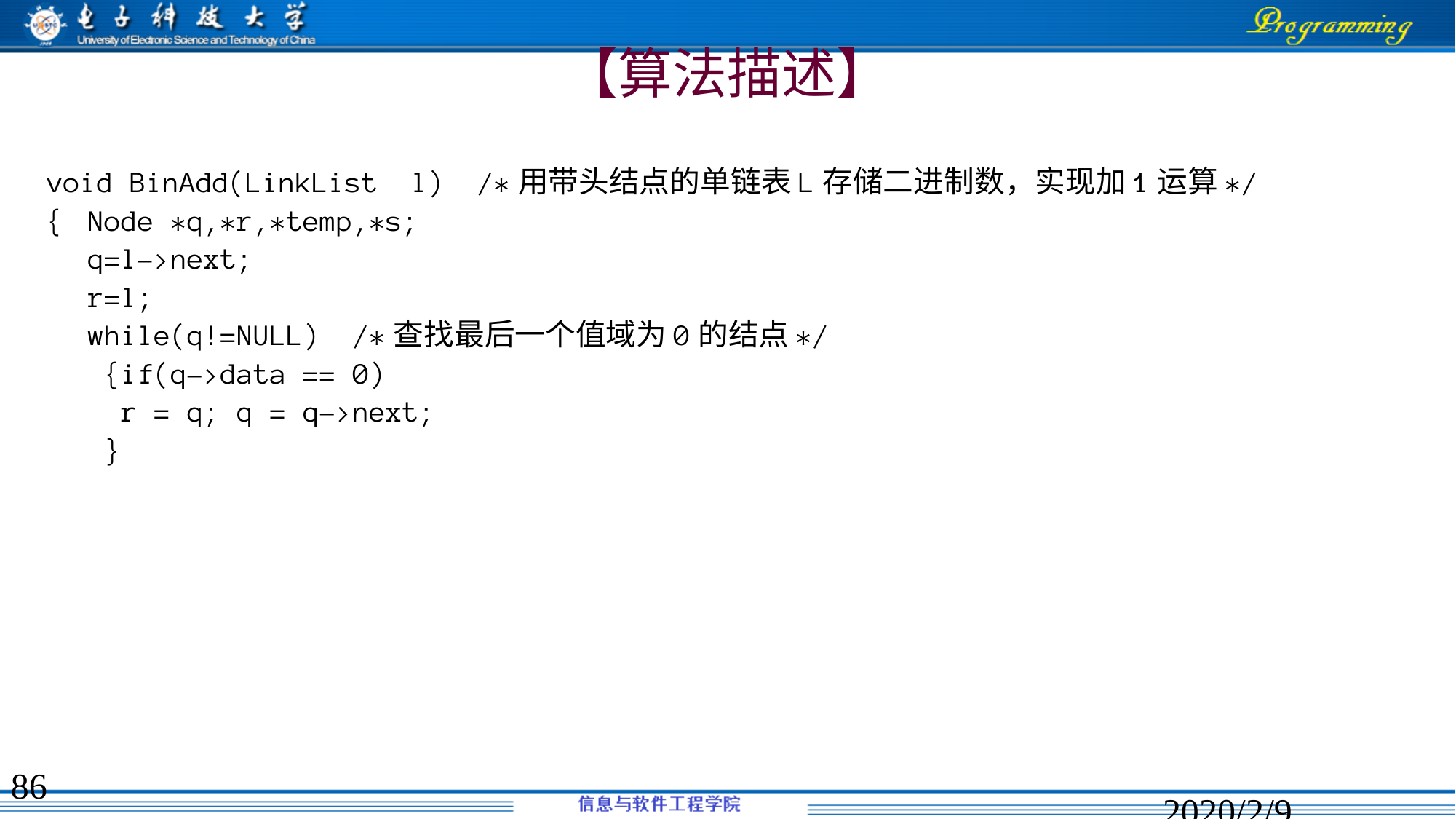

# 【算法描述】
void BinAdd(LinkList  l)  /*用带头结点的单链表L存储二进制数，实现加1运算*/
{	Node *q,*r,*temp,*s;
	q=l->next;
	r=l;
	while(q!=NULL)  /*查找最后一个值域为0的结点*/
	 {if(q->data == 0)
	  r = q; q = q->next;
	 }

86
2020/2/9